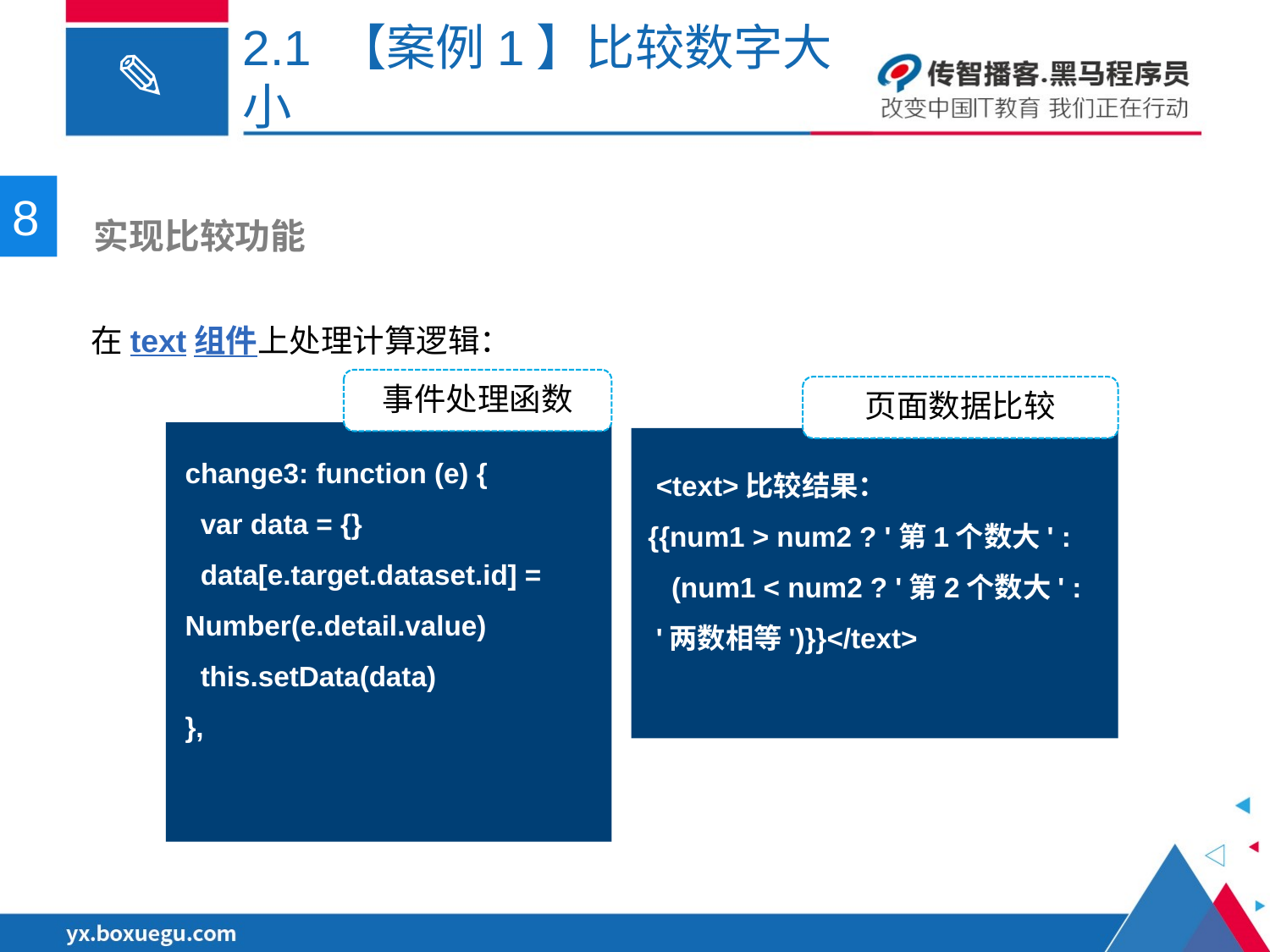

# 2.1 【案例1】比较数字大小

8
  实现比较功能
在text组件上处理计算逻辑：
事件处理函数
页面数据比较

change3: function (e) {
  var data = {}
  data[e.target.dataset.id] = Number(e.detail.value)
  this.setData(data)
},

 <text>比较结果：
{{num1 > num2 ? '第1个数大' :
   (num1 < num2 ? '第2个数大' :
 '两数相等')}}</text>